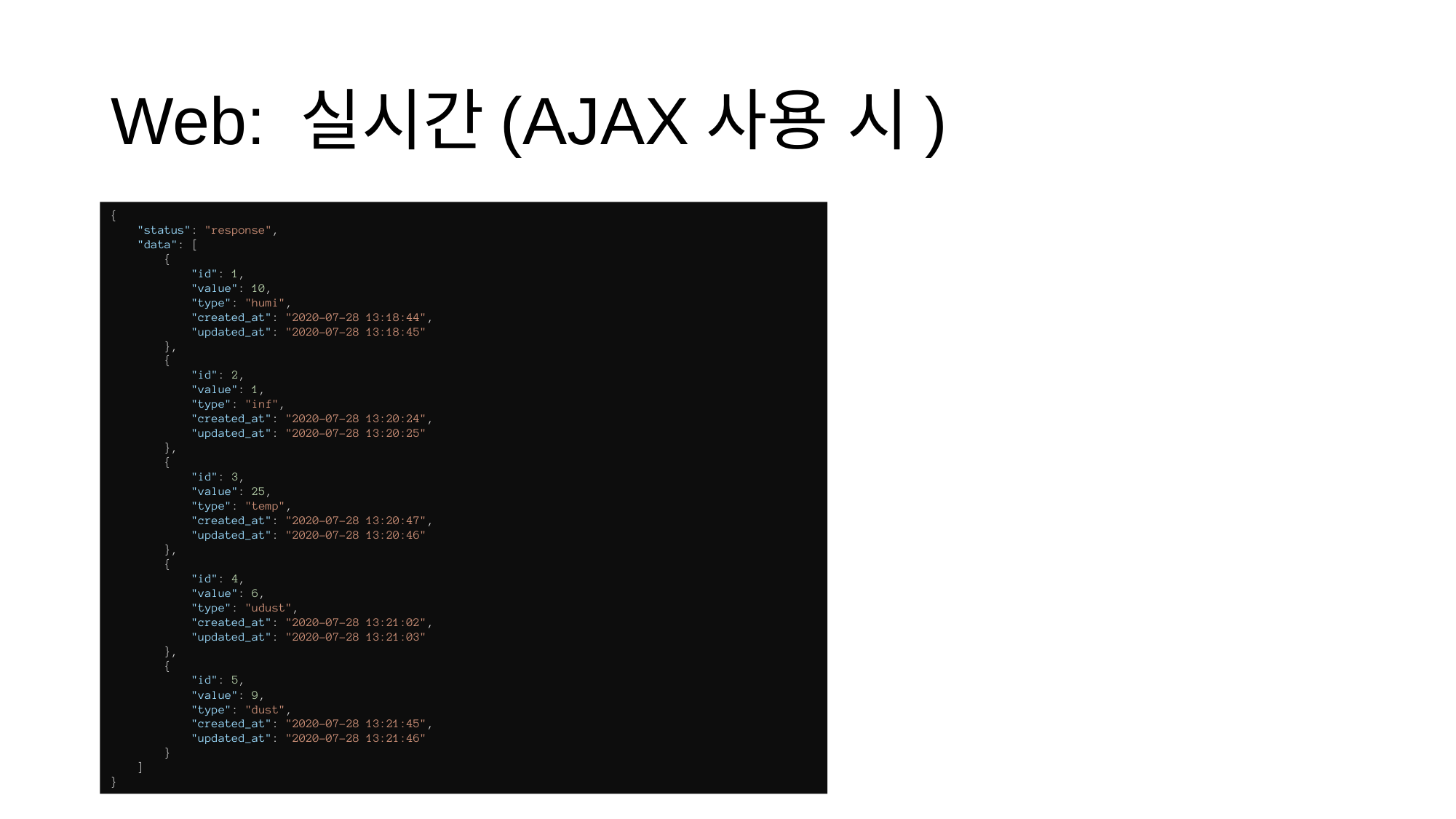

# Web: 실시간(AJAX사용 시)
{
    "status": "response",
    "data": [
        {
            "id": 1,
            "value": 10,
            "type": "humi",
            "created_at": "2020-07-28 13:18:44",
            "updated_at": "2020-07-28 13:18:45"
        },
        {
            "id": 2,
            "value": 1,
            "type": "inf",
            "created_at": "2020-07-28 13:20:24",
            "updated_at": "2020-07-28 13:20:25"
        },
        {
            "id": 3,
            "value": 25,
            "type": "temp",
            "created_at": "2020-07-28 13:20:47",
            "updated_at": "2020-07-28 13:20:46"
        },
        {
            "id": 4,
            "value": 6,
            "type": "udust",
            "created_at": "2020-07-28 13:21:02",
            "updated_at": "2020-07-28 13:21:03"
        },
        {
            "id": 5,
            "value": 9,
            "type": "dust",
            "created_at": "2020-07-28 13:21:45",
            "updated_at": "2020-07-28 13:21:46"
        }
    ]
}